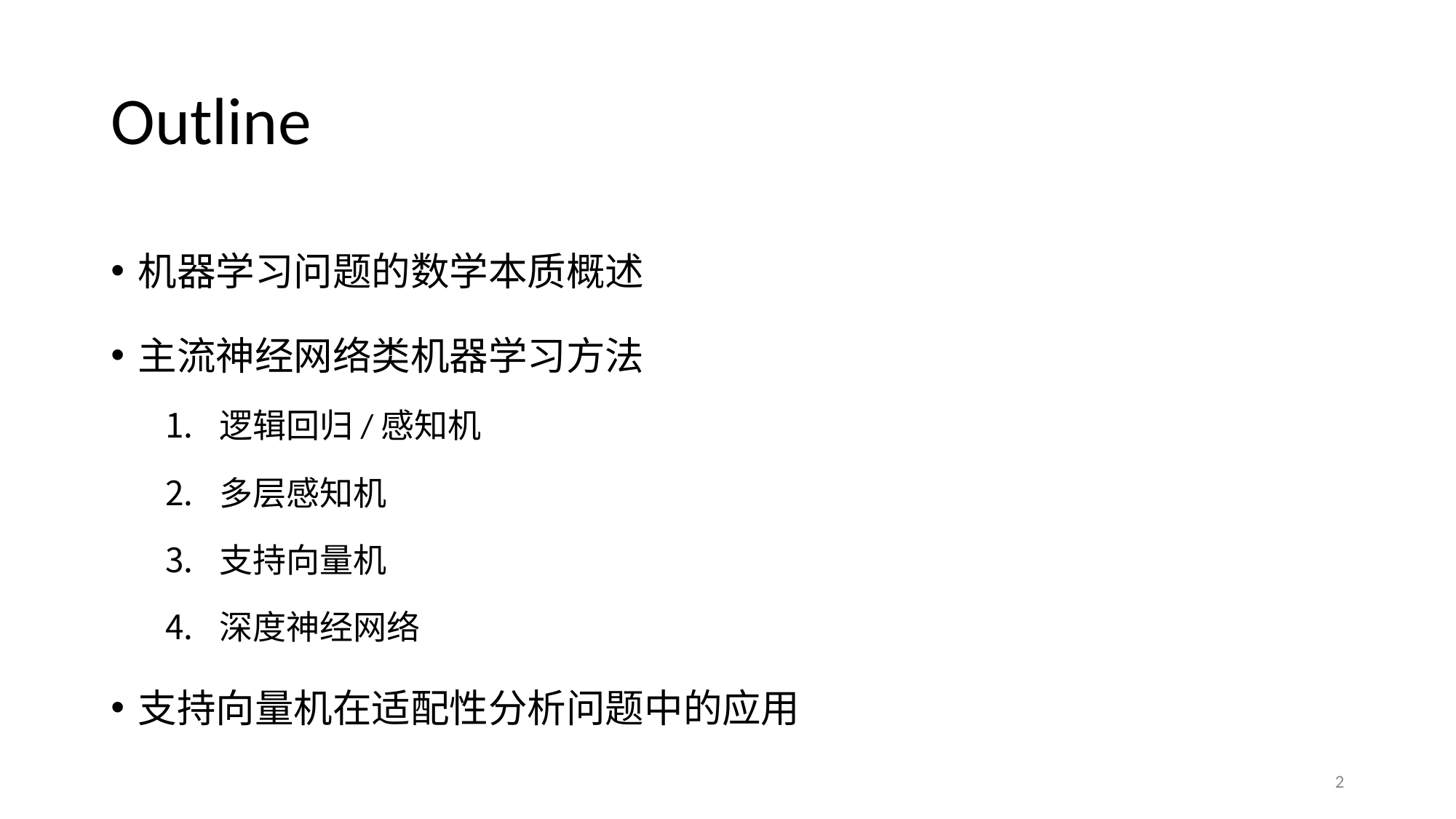

# Outline
机器学习问题的数学本质概述
主流神经网络类机器学习方法
逻辑回归/感知机
多层感知机
支持向量机
深度神经网络
支持向量机在适配性分析问题中的应用
2